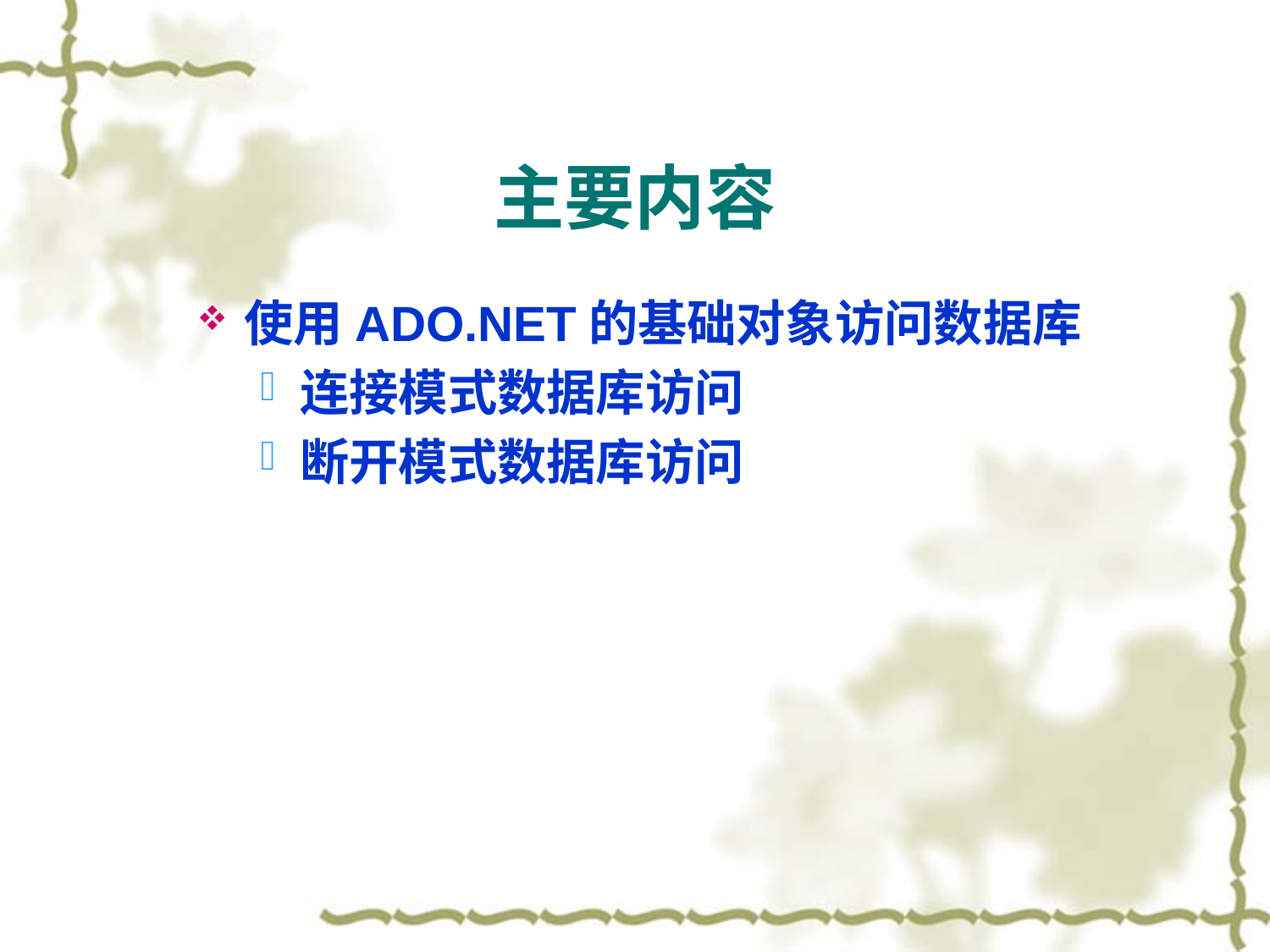

# 主要内容
使用ADO.NET的基础对象访问数据库
连接模式数据库访问
断开模式数据库访问